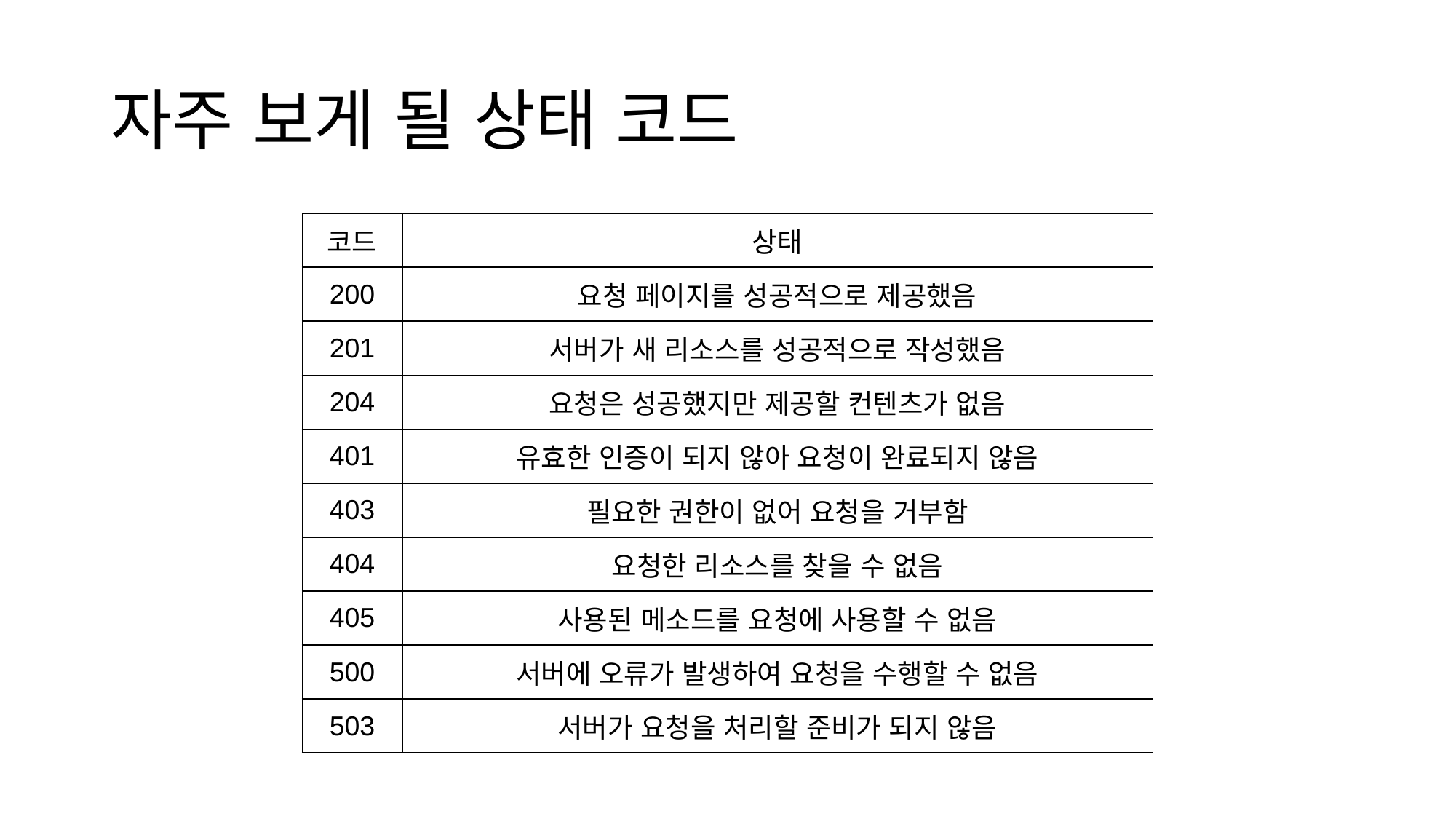

# 자주 보게 될 상태 코드
| 코드 | 상태 |
| --- | --- |
| 200 | 요청 페이지를 성공적으로 제공했음 |
| 201 | 서버가 새 리소스를 성공적으로 작성했음 |
| 204 | 요청은 성공했지만 제공할 컨텐츠가 없음 |
| 401 | 유효한 인증이 되지 않아 요청이 완료되지 않음 |
| 403 | 필요한 권한이 없어 요청을 거부함 |
| 404 | 요청한 리소스를 찾을 수 없음 |
| 405 | 사용된 메소드를 요청에 사용할 수 없음 |
| 500 | 서버에 오류가 발생하여 요청을 수행할 수 없음 |
| 503 | 서버가 요청을 처리할 준비가 되지 않음 |